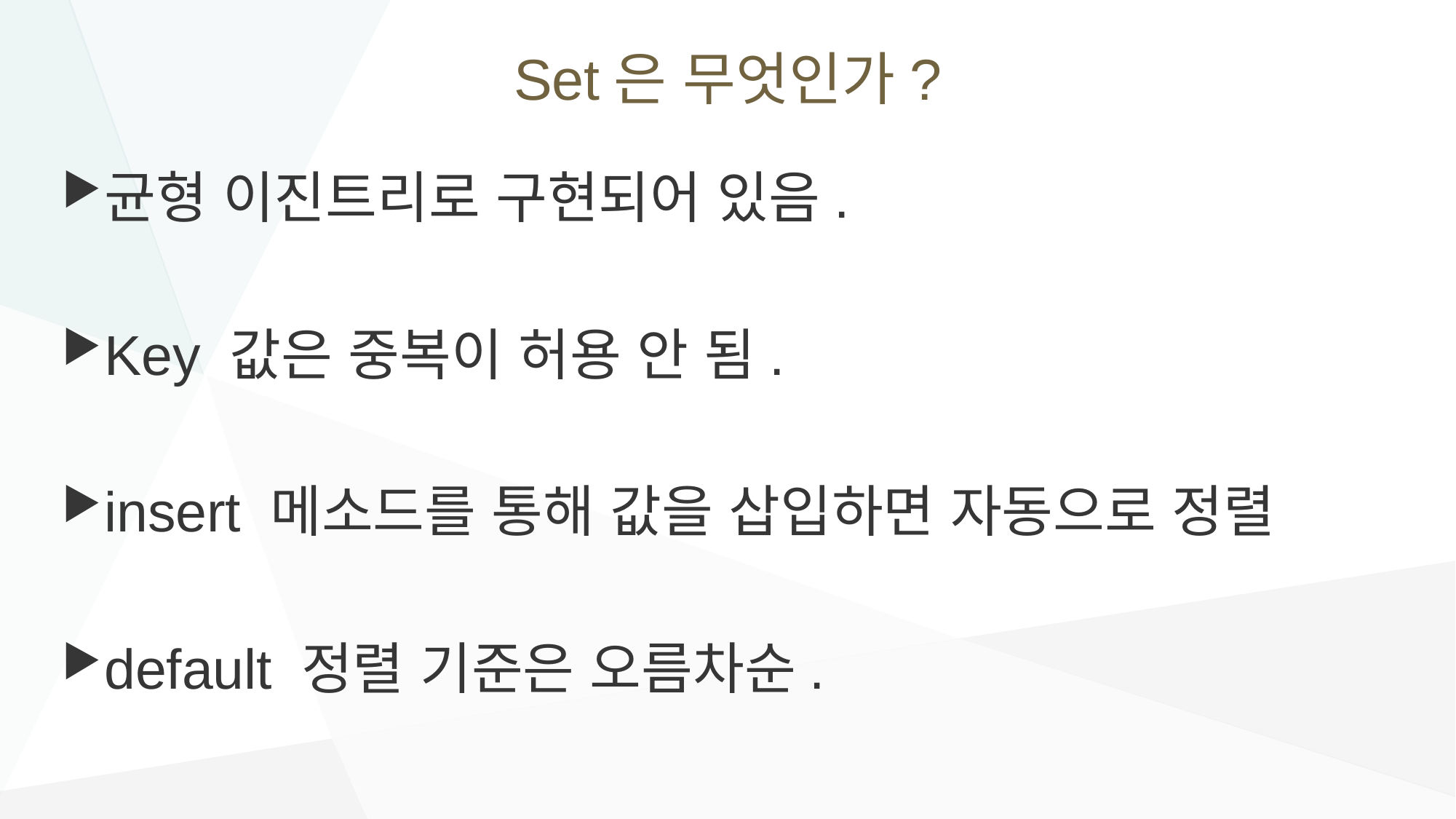

# Set은 무엇인가?
균형 이진트리로 구현되어 있음.

Key 값은 중복이 허용 안 됨.

insert 메소드를 통해 값을 삽입하면 자동으로 정렬

default 정렬 기준은 오름차순.